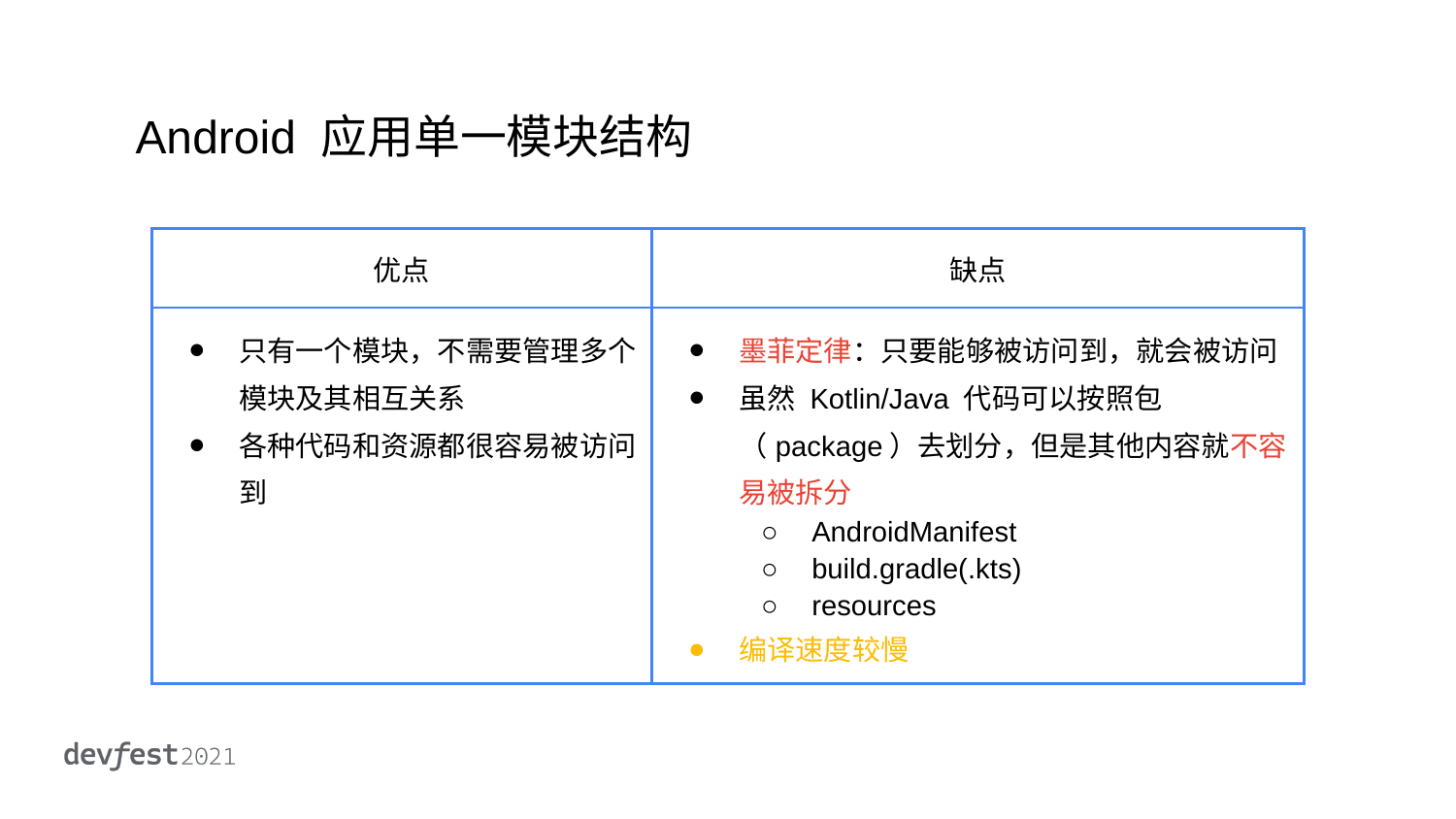

Android 应用单一模块结构
| 优点 | 缺点 |
| --- | --- |
| 只有一个模块，不需要管理多个模块及其相互关系 各种代码和资源都很容易被访问到 | 墨菲定律：只要能够被访问到，就会被访问 虽然 Kotlin/Java 代码可以按照包（package）去划分，但是其他内容就不容易被拆分 AndroidManifest build.gradle(.kts) resources 编译速度较慢 |